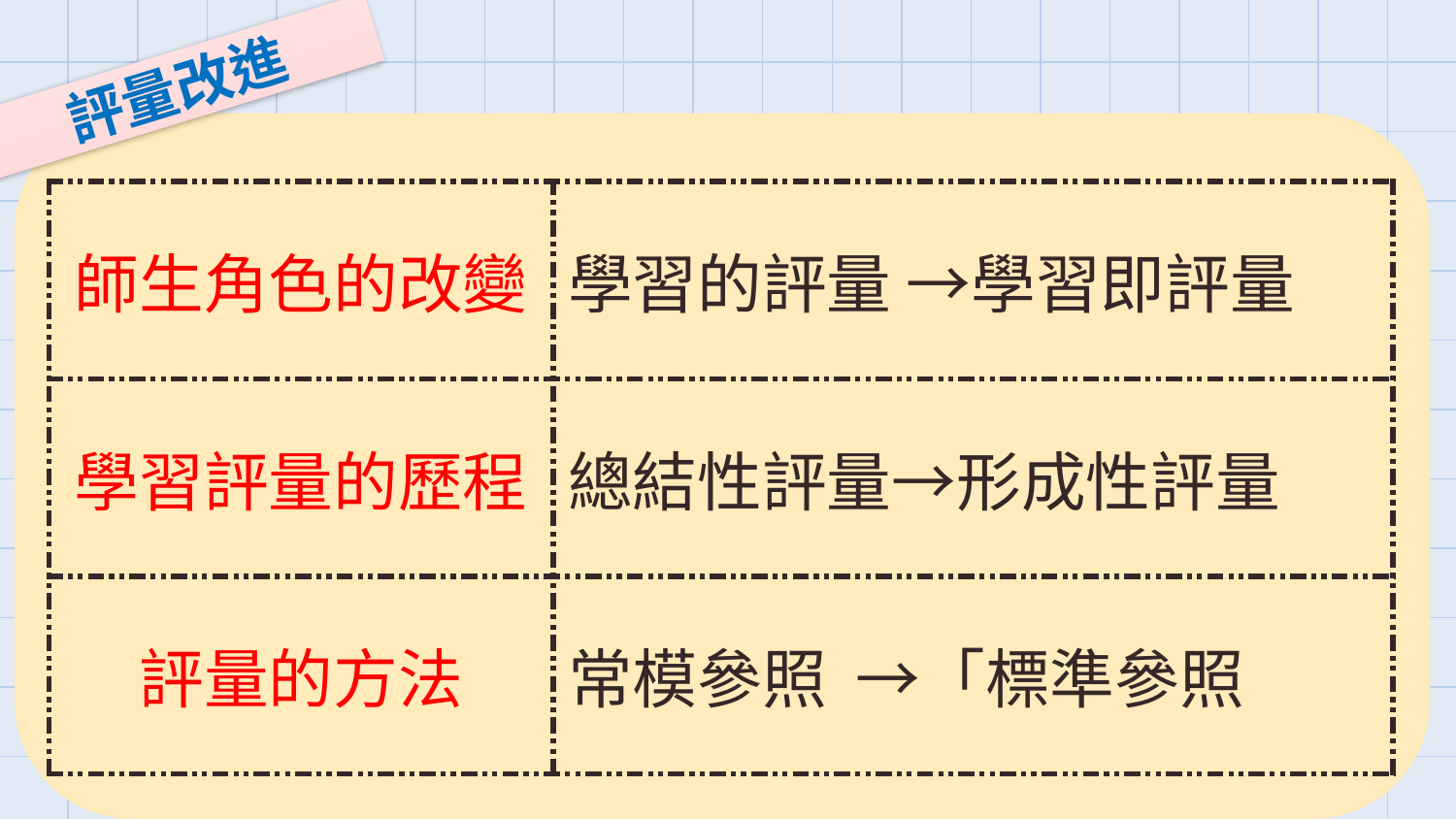

評量改進

| 師生角色的改變 | 學習的評量 →學習即評量 |
| --- | --- |
| 學習評量的歷程 | 總結性評量→形成性評量 |
| 評量的方法 | 常模參照 →「標準參照 |